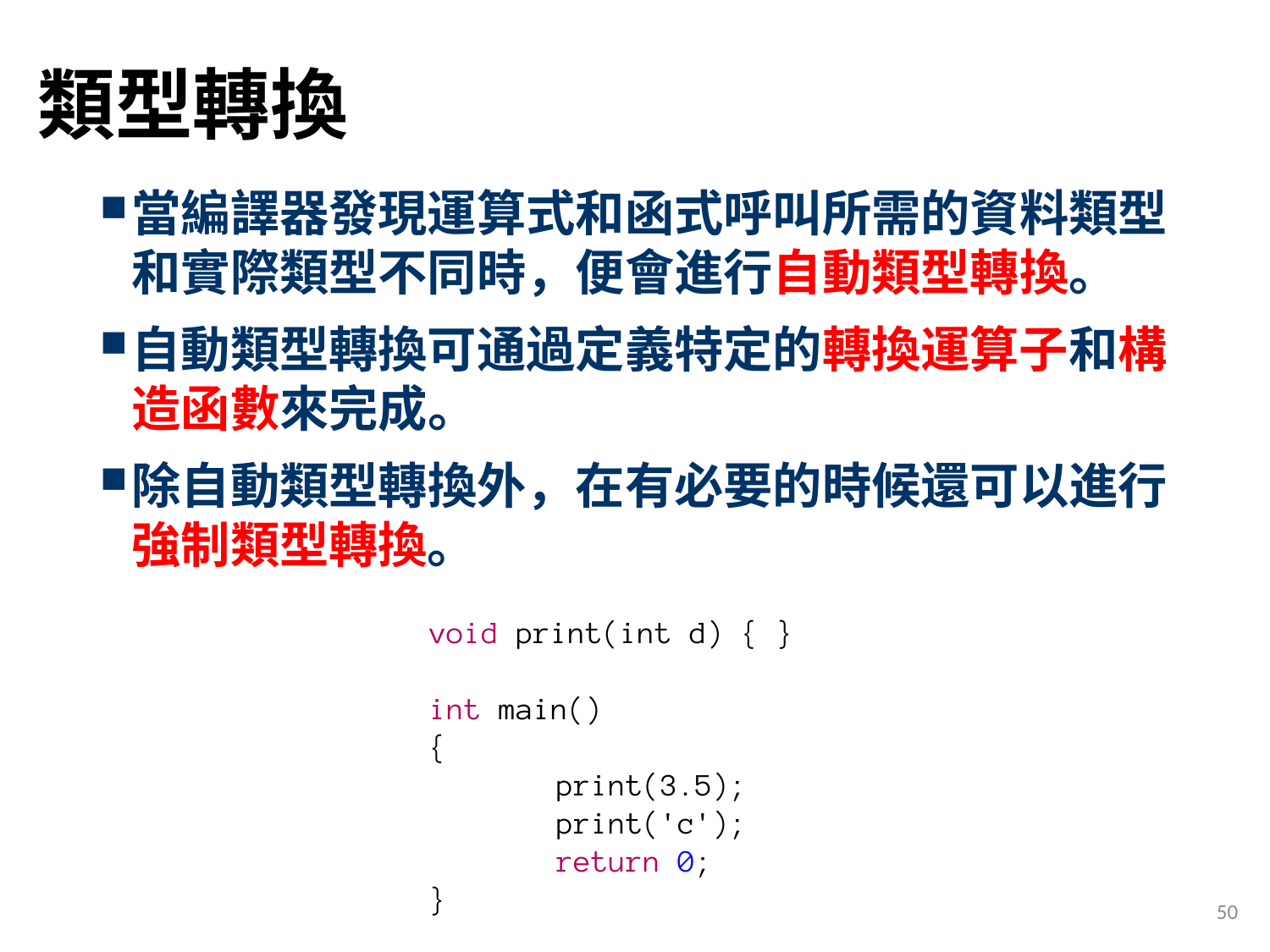

# 類型轉換
當編譯器發現運算式和函式呼叫所需的資料類型和實際類型不同時，便會進行自動類型轉換。
自動類型轉換可通過定義特定的轉換運算子和構造函數來完成。
除自動類型轉換外，在有必要的時候還可以進行強制類型轉換。
void print(int d) { }

int main()
{
	print(3.5);
	print('c');
  	return 0;
}
50